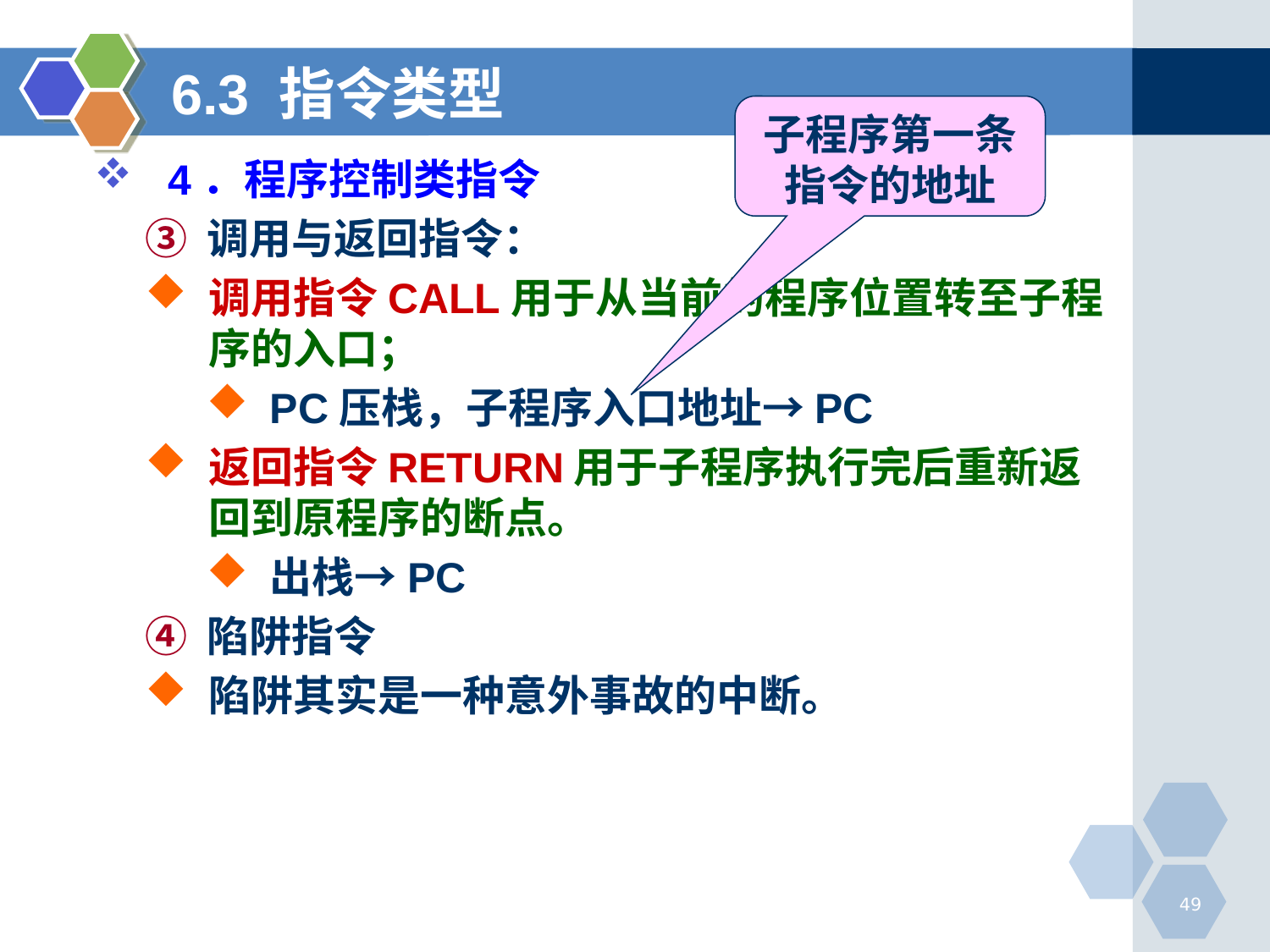

# 6.3 指令类型
子程序第一条指令的地址
4．程序控制类指令
③ 调用与返回指令：
调用指令CALL用于从当前的程序位置转至子程序的入口；
PC压栈，子程序入口地址→PC
返回指令RETURN用于子程序执行完后重新返回到原程序的断点。
出栈→PC
④ 陷阱指令
陷阱其实是一种意外事故的中断。
49